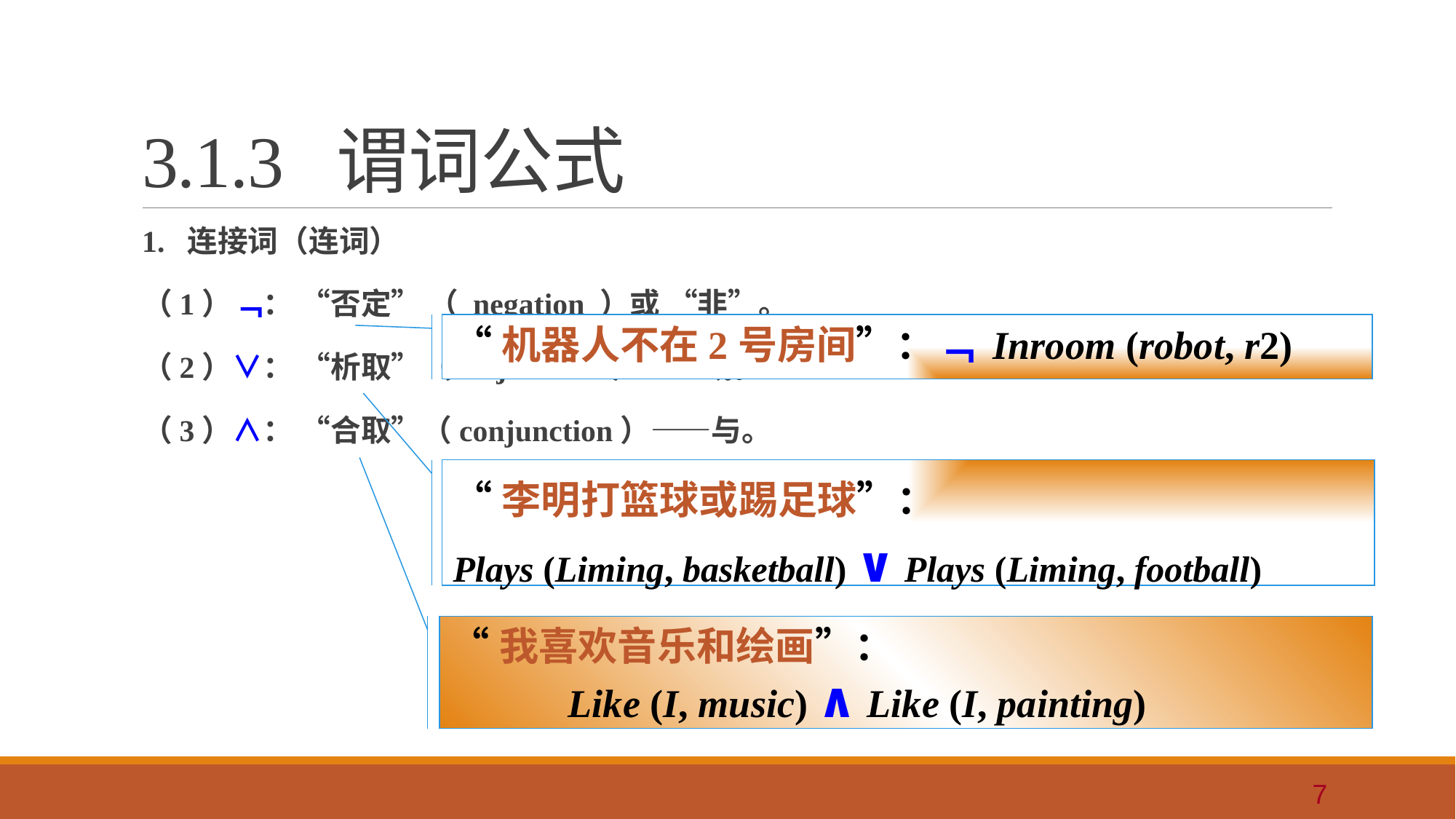

# 3.1.3  谓词公式
1.  连接词（连词）
（1）﹁： “否定” （ negation ）或 “非”。
（2）∨： “析取”（disjunction）——或。
（3）∧： “合取”（conjunction）——与。
“机器人不在2号房间”：﹁ Inroom (robot, r2)

“李明打篮球或踢足球”：
Plays (Liming, basketball) ∨ Plays (Liming, football)
“我喜欢音乐和绘画”：
            Like (I, music) ∧ Like (I, painting)
7